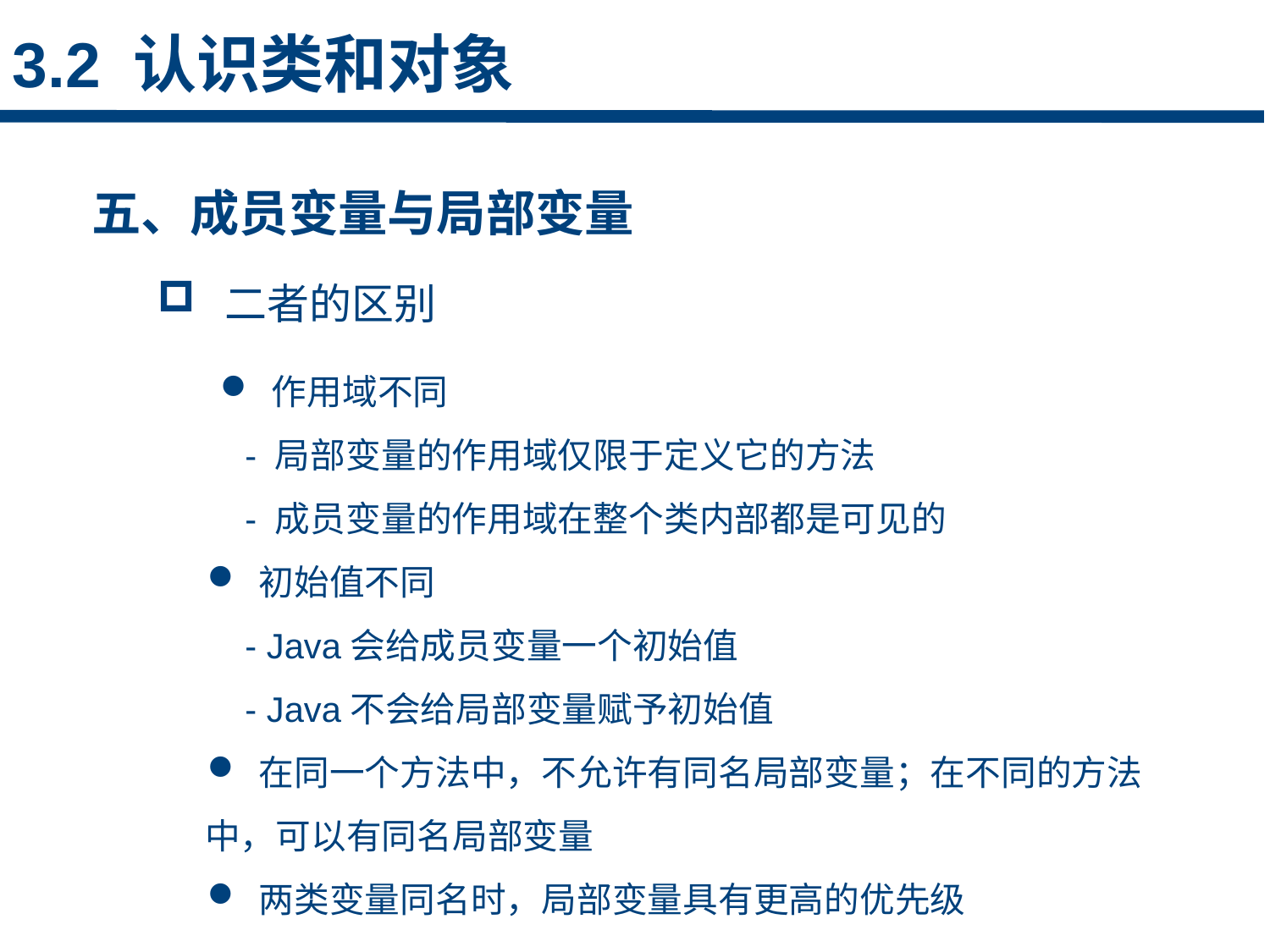

3.2 认识类和对象
五、成员变量与局部变量
 二者的区别
 作用域不同
         - 局部变量的作用域仅限于定义它的方法
         - 成员变量的作用域在整个类内部都是可见的
 初始值不同
         - Java会给成员变量一个初始值
         - Java不会给局部变量赋予初始值
 在同一个方法中，不允许有同名局部变量；在不同的方法中，可以有同名局部变量
 两类变量同名时，局部变量具有更高的优先级
点击添加文本
点击添加文本
点击添加文本
点击添加文本